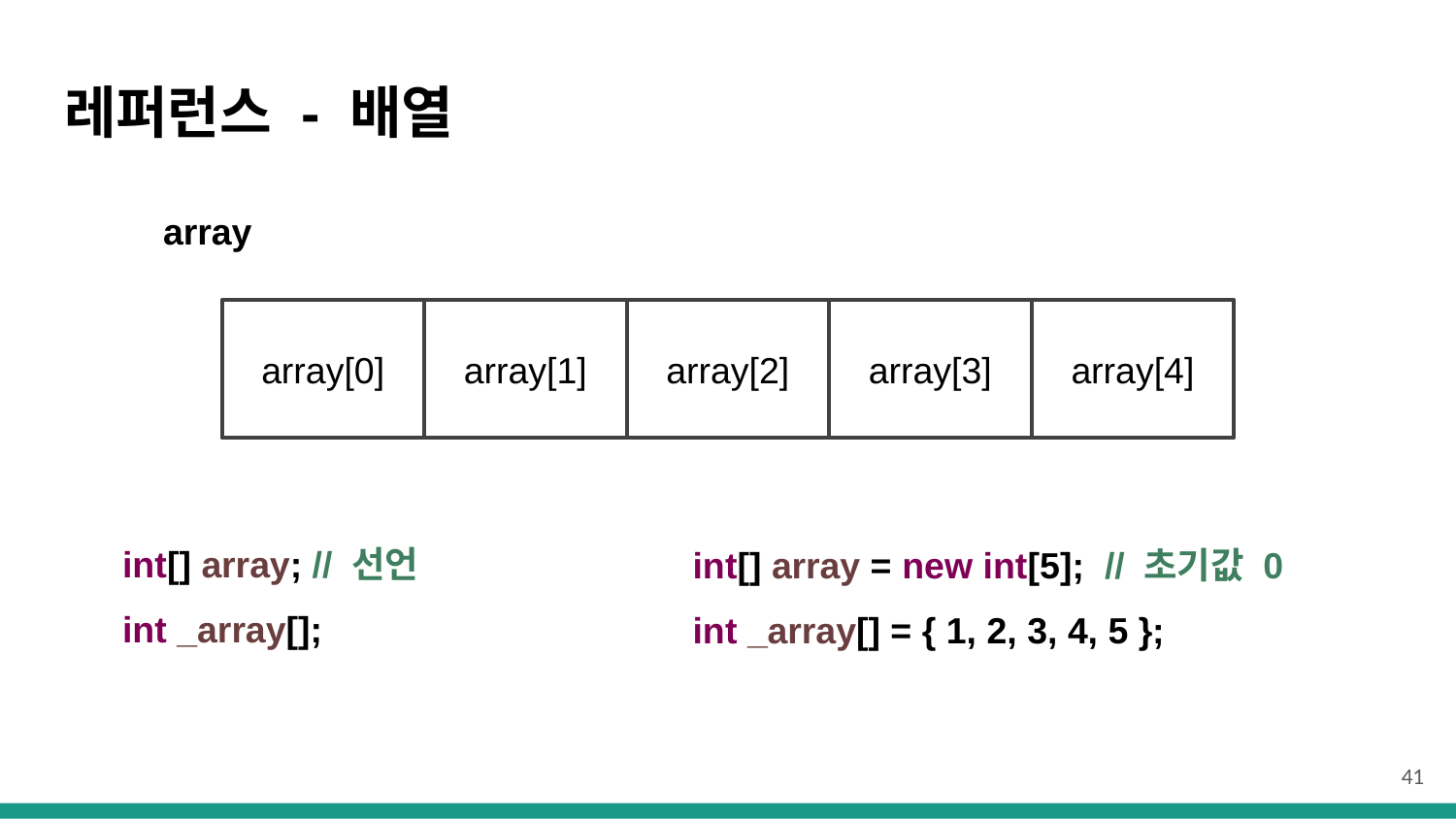

# 레퍼런스 - 배열
array
array[0]
array[1]
array[2]
array[3]
array[4]
int[] array; // 선언
int _array[];
int[] array = new int[5];  // 초기값 0
int _array[] = { 1, 2, 3, 4, 5 };
41